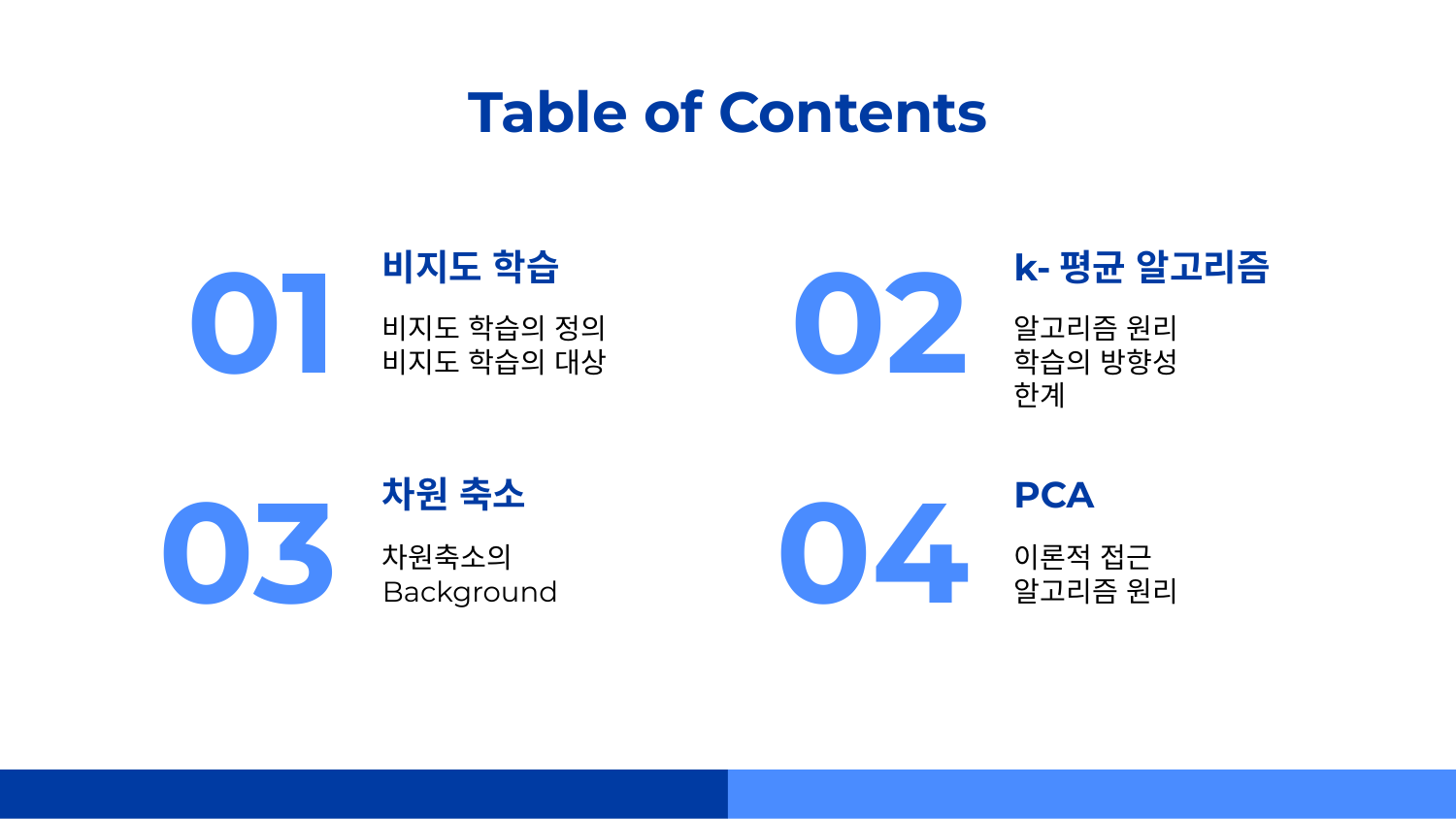

# Table of Contents
비지도 학습
k-평균 알고리즘
01
02
비지도 학습의 정의
비지도 학습의 대상
알고리즘 원리
학습의 방향성
한계

PCA
차원 축소
03
04
차원축소의 Background
이론적 접근
알고리즘 원리